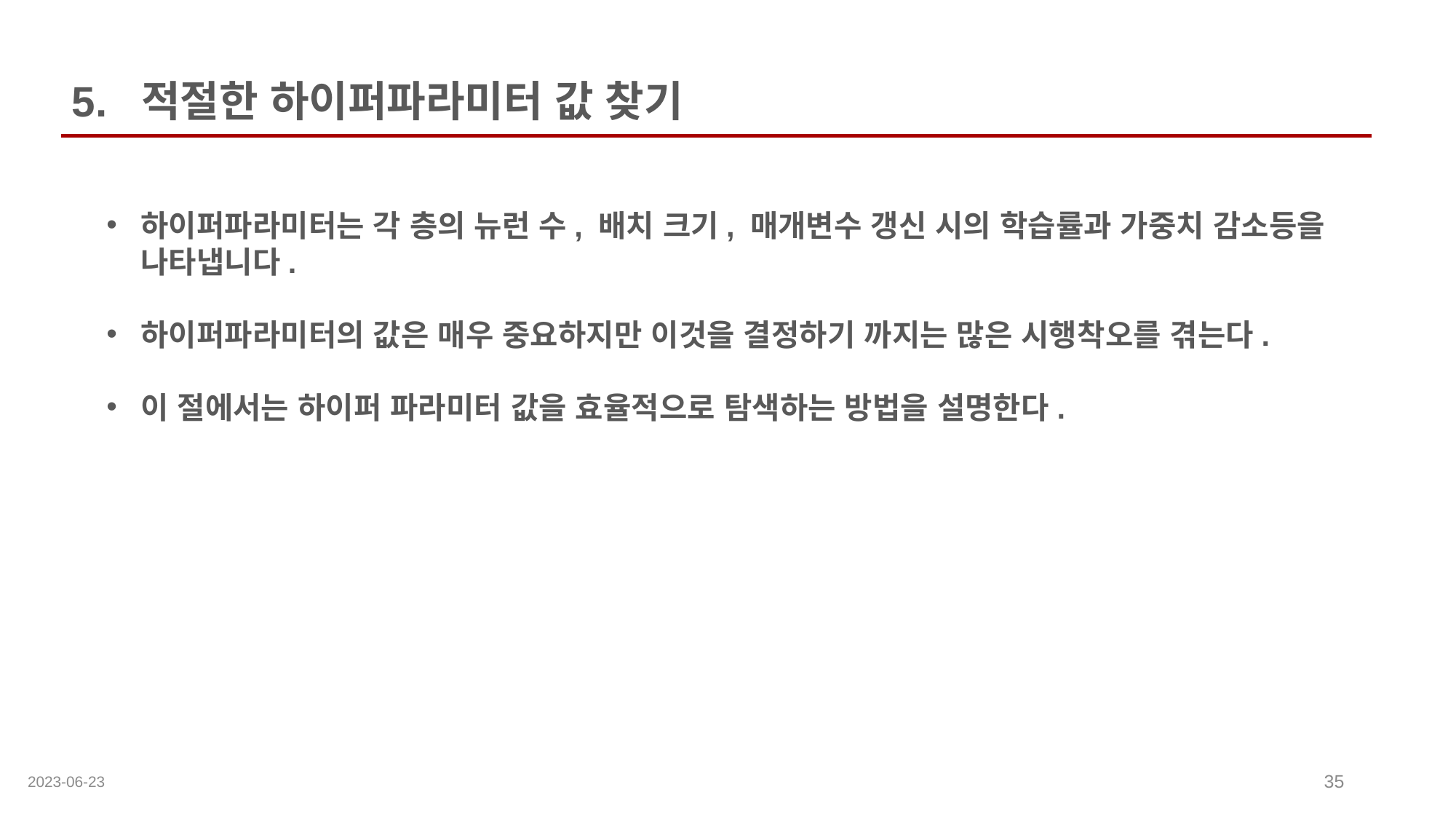

5.  적절한 하이퍼파라미터 값 찾기
하이퍼파라미터는 각 층의 뉴런 수, 배치 크기, 매개변수 갱신 시의 학습률과 가중치 감소등을 나타냅니다.

하이퍼파라미터의 값은 매우 중요하지만 이것을 결정하기 까지는 많은 시행착오를 겪는다.

이 절에서는 하이퍼 파라미터 값을 효율적으로 탐색하는 방법을 설명한다.
2023-06-23
35